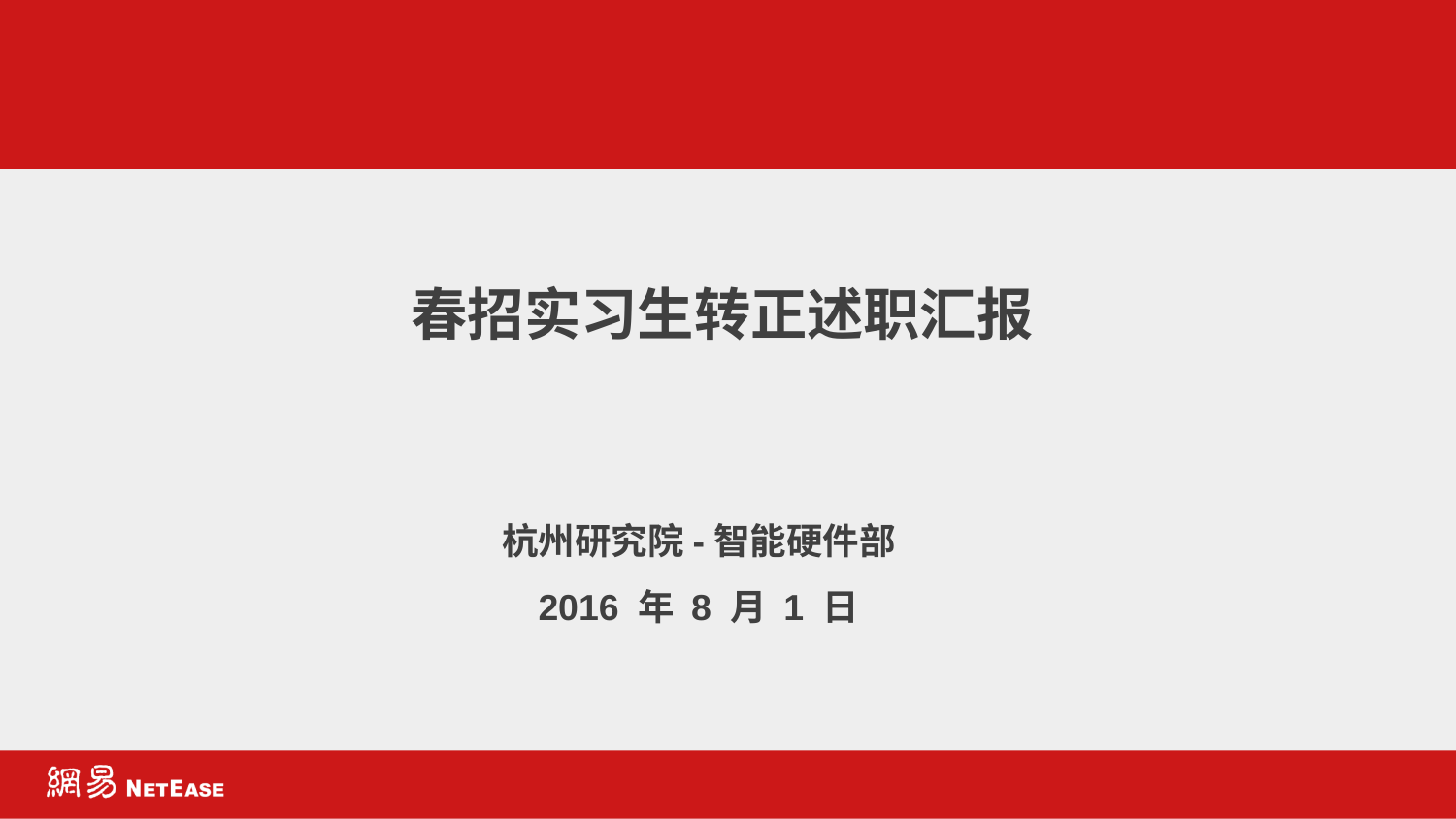

春招实习生转正述职汇报
杭州研究院-智能硬件部
2016 年 8 月 1 日